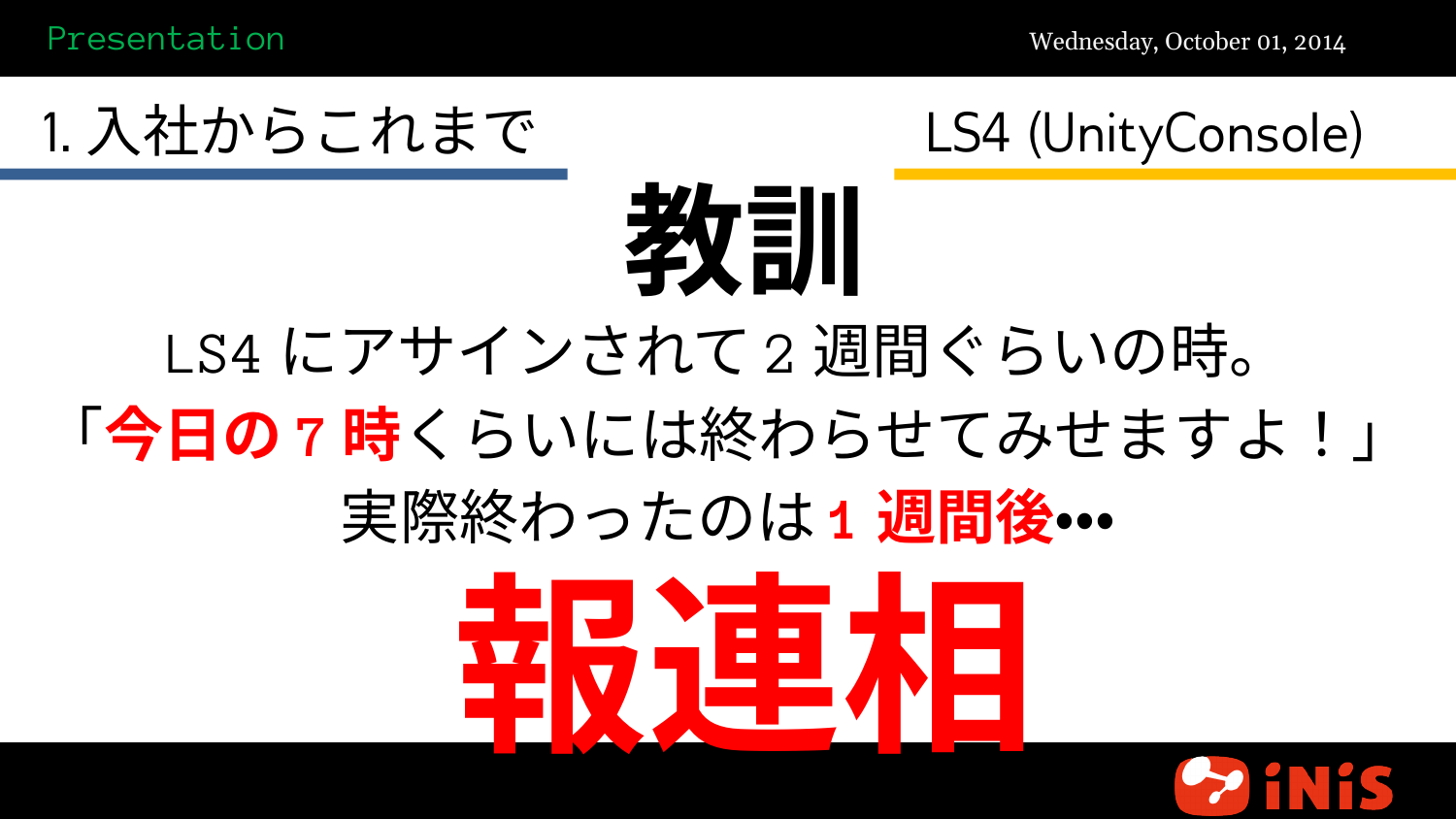

Wednesday, October 01, 2014
# 1.入社からこれまで
LS4 (UnityConsole)
教訓

LS4にアサインされて2週間ぐらいの時。
「今日の7時くらいには終わらせてみせますよ！」
実際終わったのは1週間後・・・
報連相